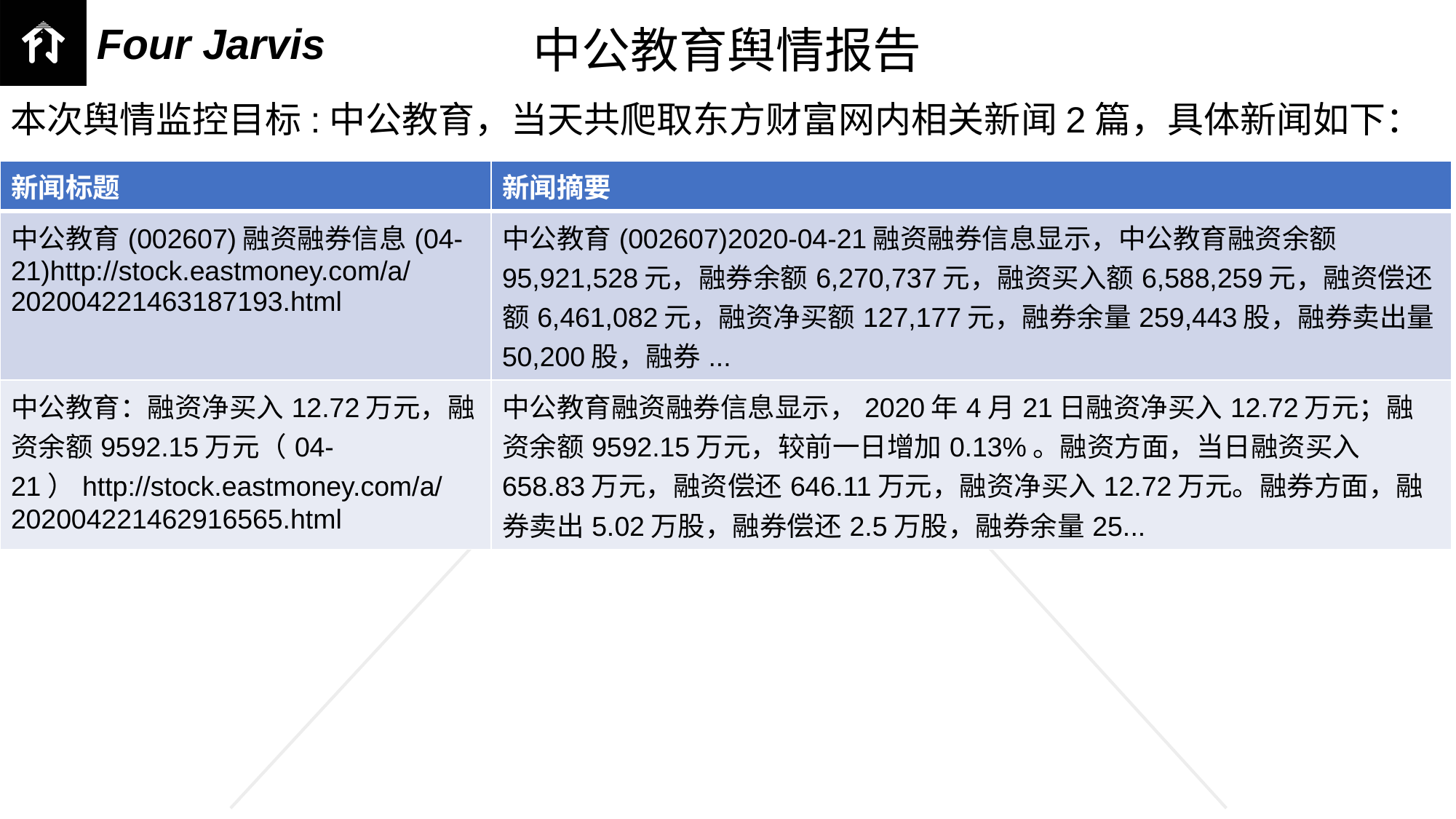

中公教育舆情报告
本次舆情监控目标:中公教育，当天共爬取东方财富网内相关新闻2篇，具体新闻如下：
| 新闻标题 | 新闻摘要 |
| --- | --- |
| 中公教育(002607)融资融券信息(04-21)http://stock.eastmoney.com/a/202004221463187193.html | 中公教育(002607)2020-04-21融资融券信息显示，中公教育融资余额95,921,528元，融券余额6,270,737元，融资买入额6,588,259元，融资偿还额6,461,082元，融资净买额127,177元，融券余量259,443股，融券卖出量50,200股，融券... |
| 中公教育：融资净买入12.72万元，融资余额9592.15万元（04-21）http://stock.eastmoney.com/a/202004221462916565.html | 中公教育融资融券信息显示，2020年4月21日融资净买入12.72万元；融资余额9592.15万元，较前一日增加0.13%。融资方面，当日融资买入658.83万元，融资偿还646.11万元，融资净买入12.72万元。融券方面，融券卖出5.02万股，融券偿还2.5万股，融券余量25... |